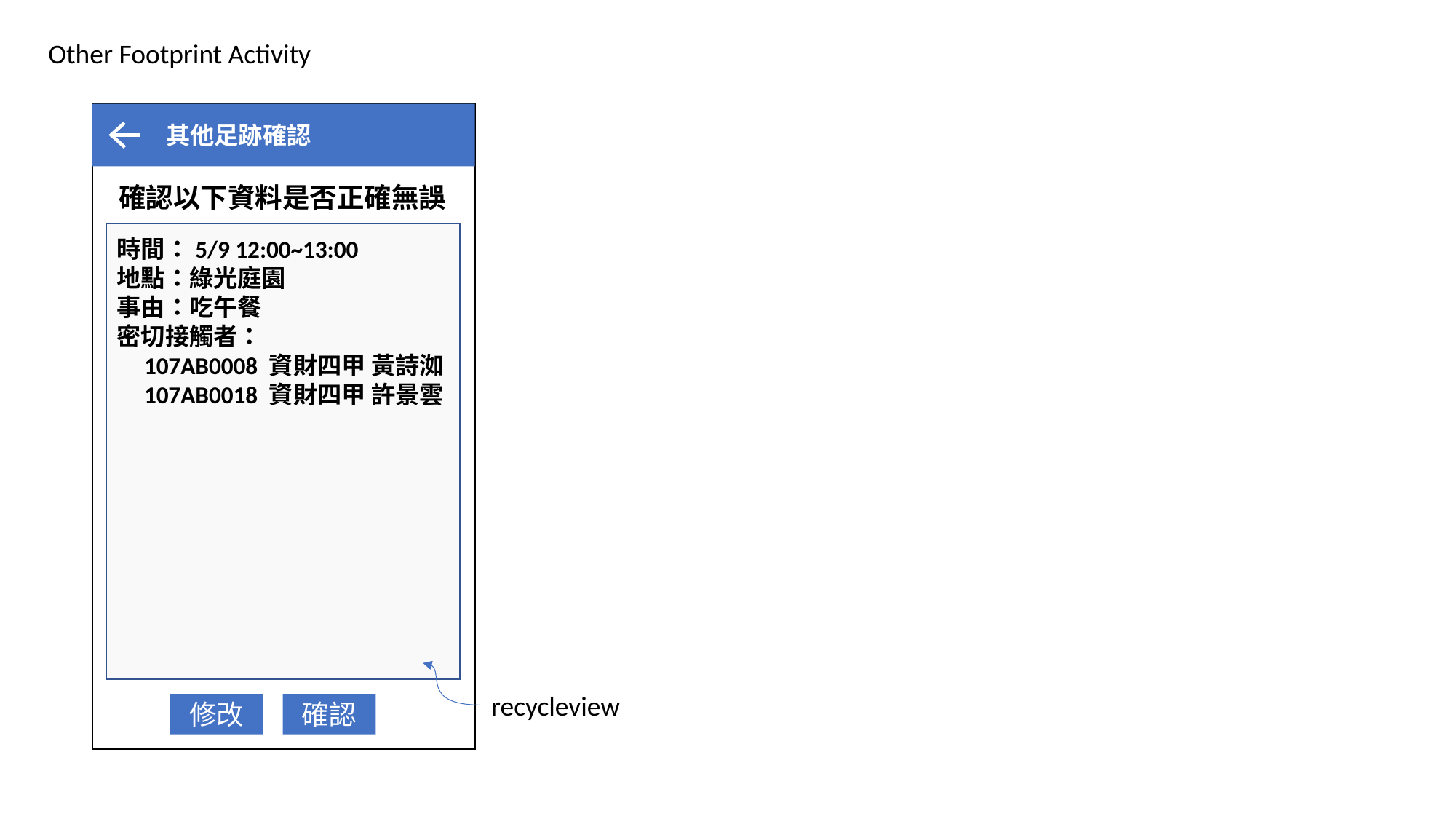

Other Footprint Activity

其他足跡確認
確認以下資料是否正確無誤

時間：5/9 12:00~13:00
地點：綠光庭園
事由：吃午餐
密切接觸者：
     107AB0008 資財四甲 黃詩洳
     107AB0018 資財四甲 許景雲
recycleview
修改
確認